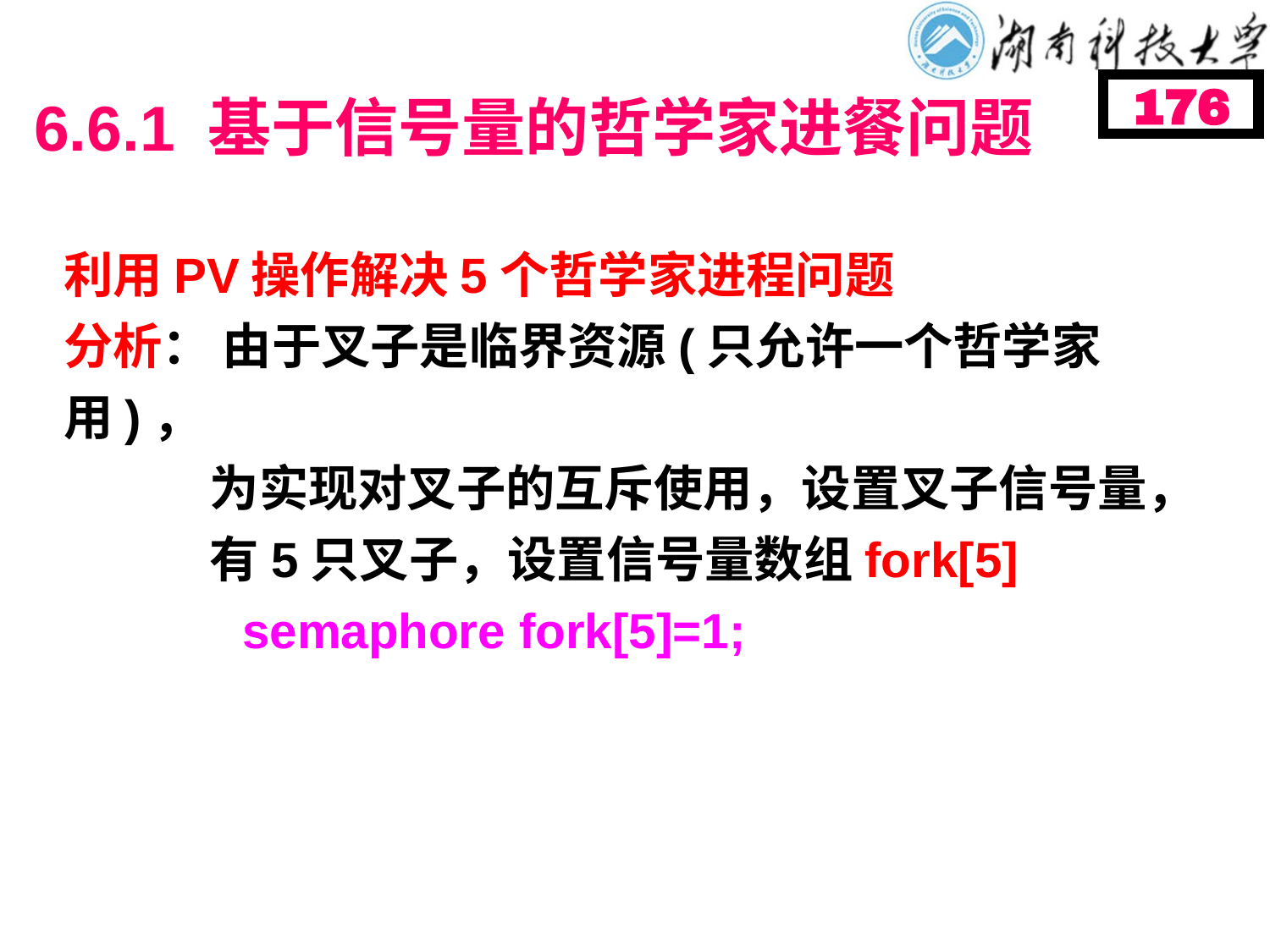

# 6.6.1 基于信号量的哲学家进餐问题
176
利用PV操作解决5个哲学家进程问题
分析： 由于叉子是临界资源(只允许一个哲学家用)，
            为实现对叉子的互斥使用，设置叉子信号量，
            有5只叉子，设置信号量数组fork[5]
             semaphore fork[5]=1;